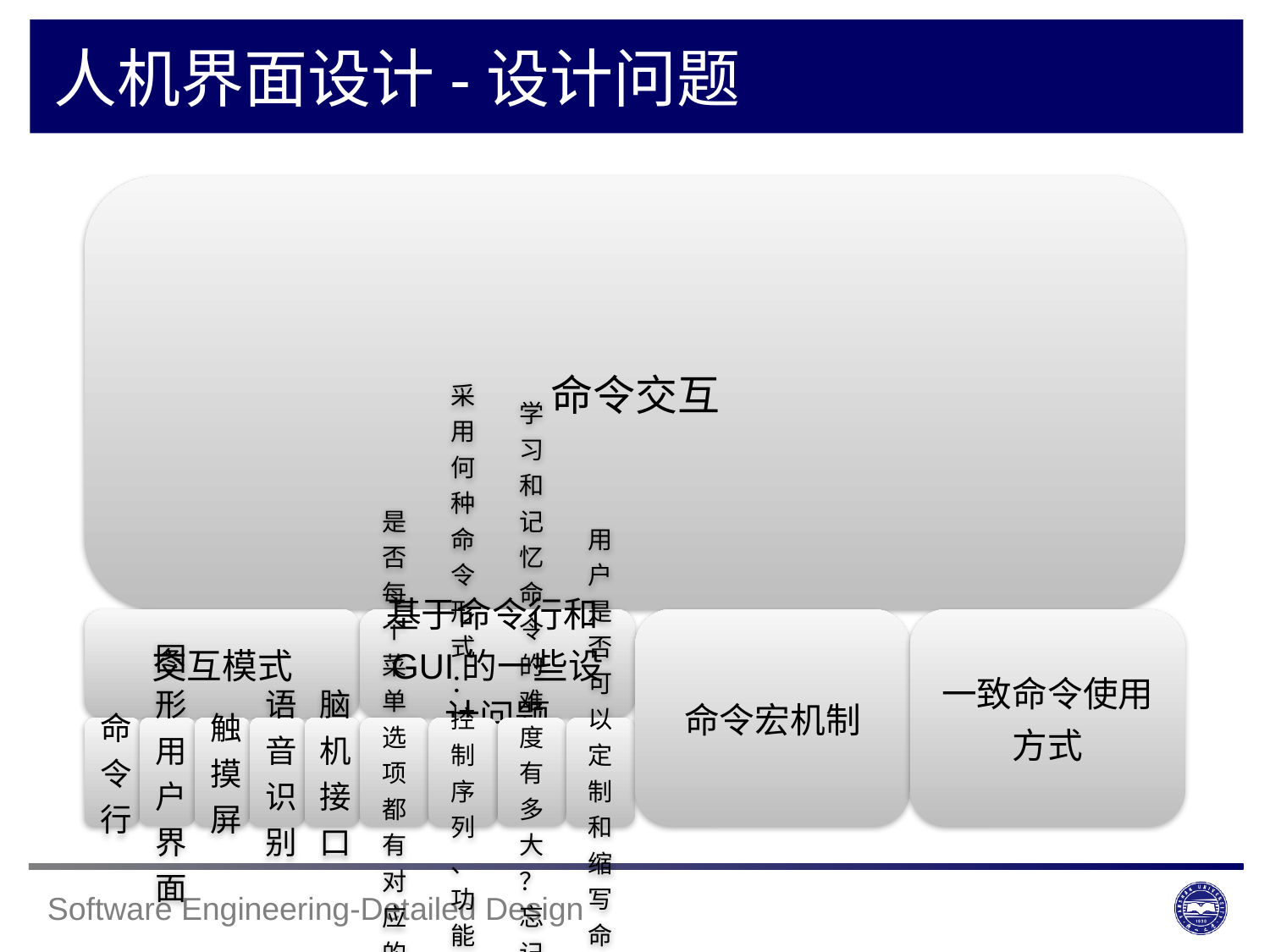

人机界面设计-设计问题
命令交互
交互模式
命令行
命令宏机制
一致命令使用方式